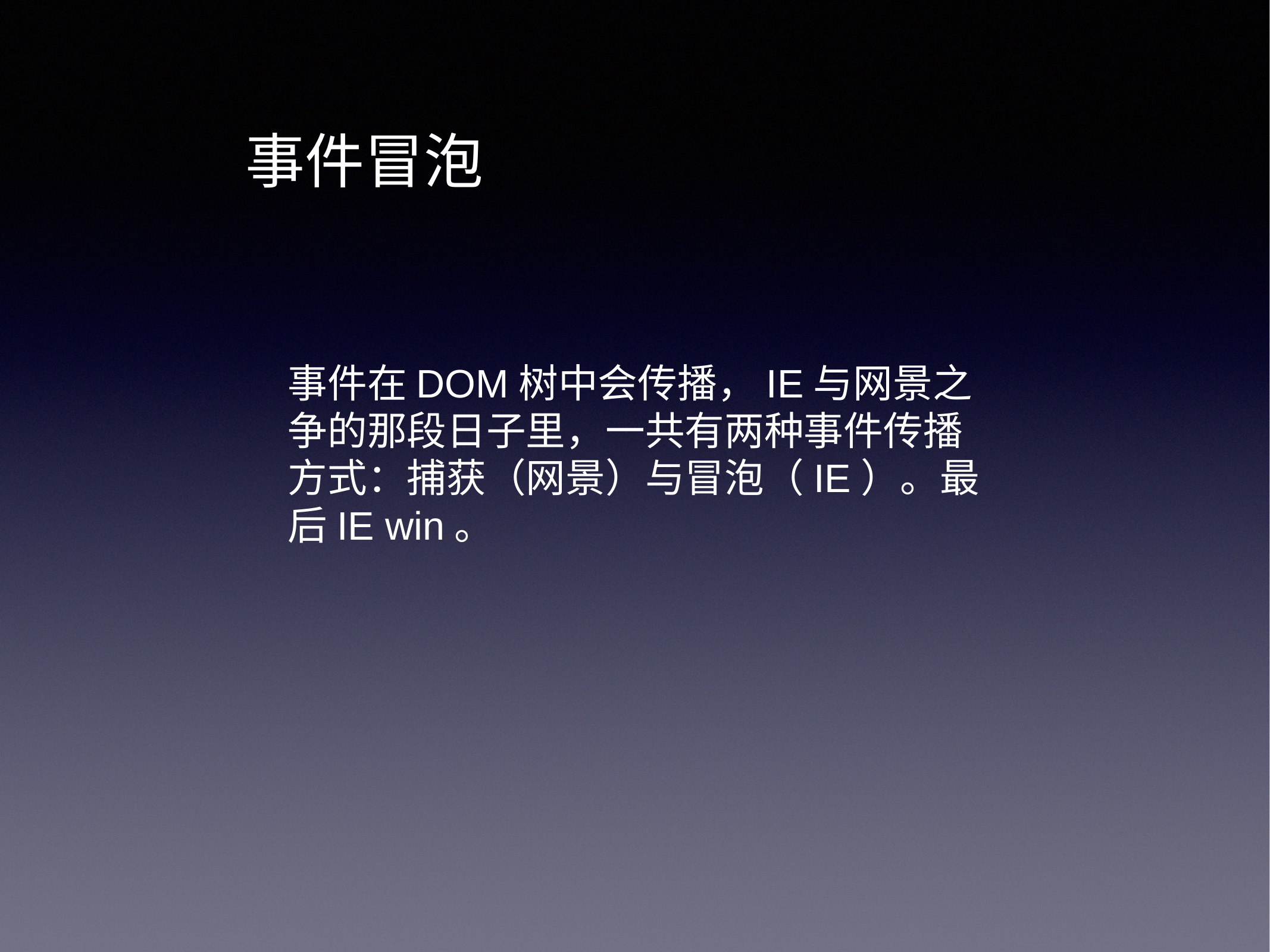

# 事件冒泡
事件在DOM树中会传播，IE与网景之争的那段日子里，一共有两种事件传播方式：捕获（网景）与冒泡（IE）。最后IE win。